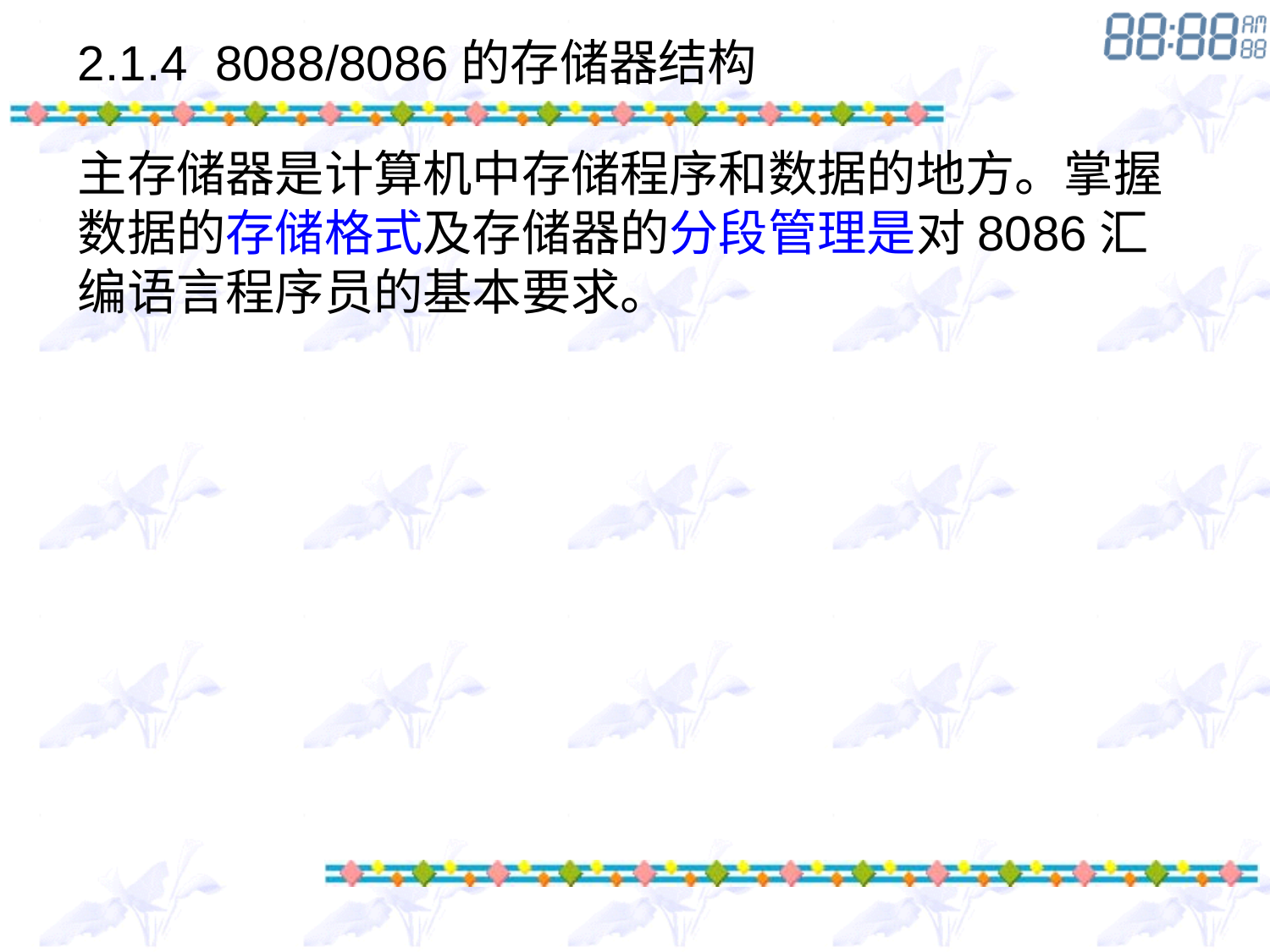

2.1.4  8088/8086的存储器结构
主存储器是计算机中存储程序和数据的地方。掌握数据的存储格式及存储器的分段管理是对8086汇编语言程序员的基本要求。